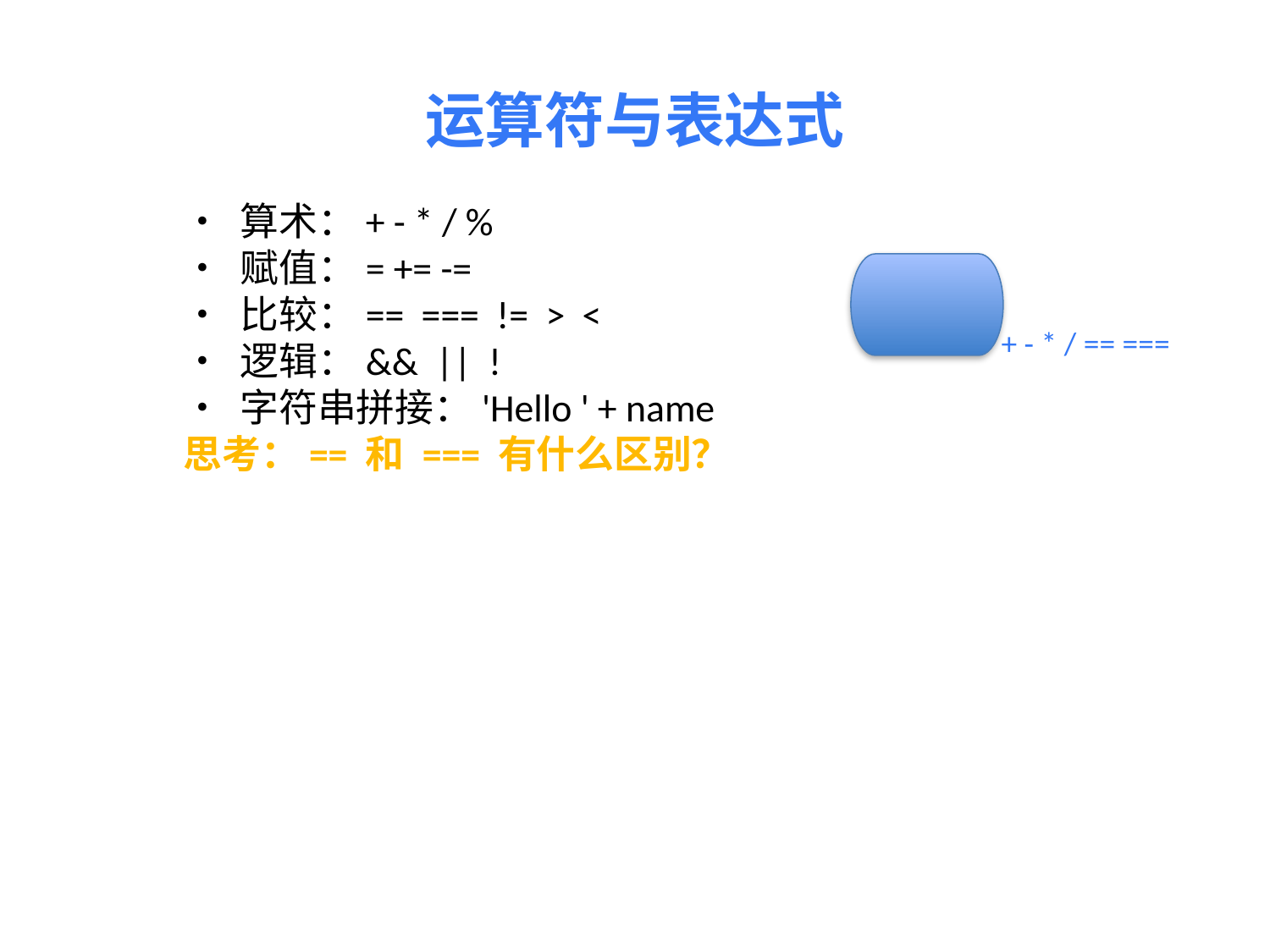

运算符与表达式

• 算术：+ - * / %
• 赋值：= += -=
• 比较：==  ===  !=  >  <
• 逻辑：&&  ||  !
• 字符串拼接：'Hello ' + name
思考：== 和 === 有什么区别？

+ - * / == ===